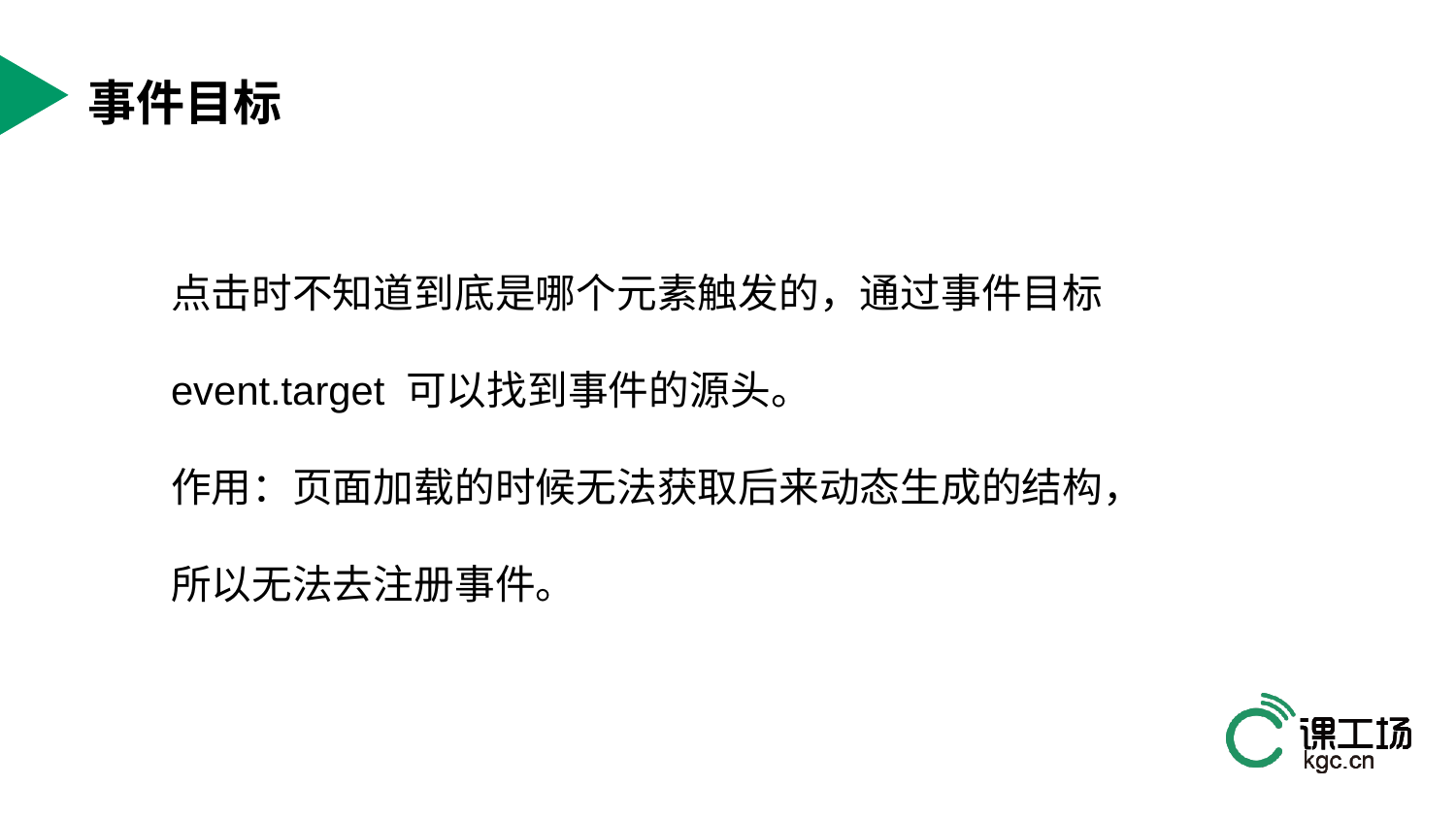

# 事件目标
点击时不知道到底是哪个元素触发的，通过事件目标event.target 可以找到事件的源头。
作用：页面加载的时候无法获取后来动态生成的结构，所以无法去注册事件。